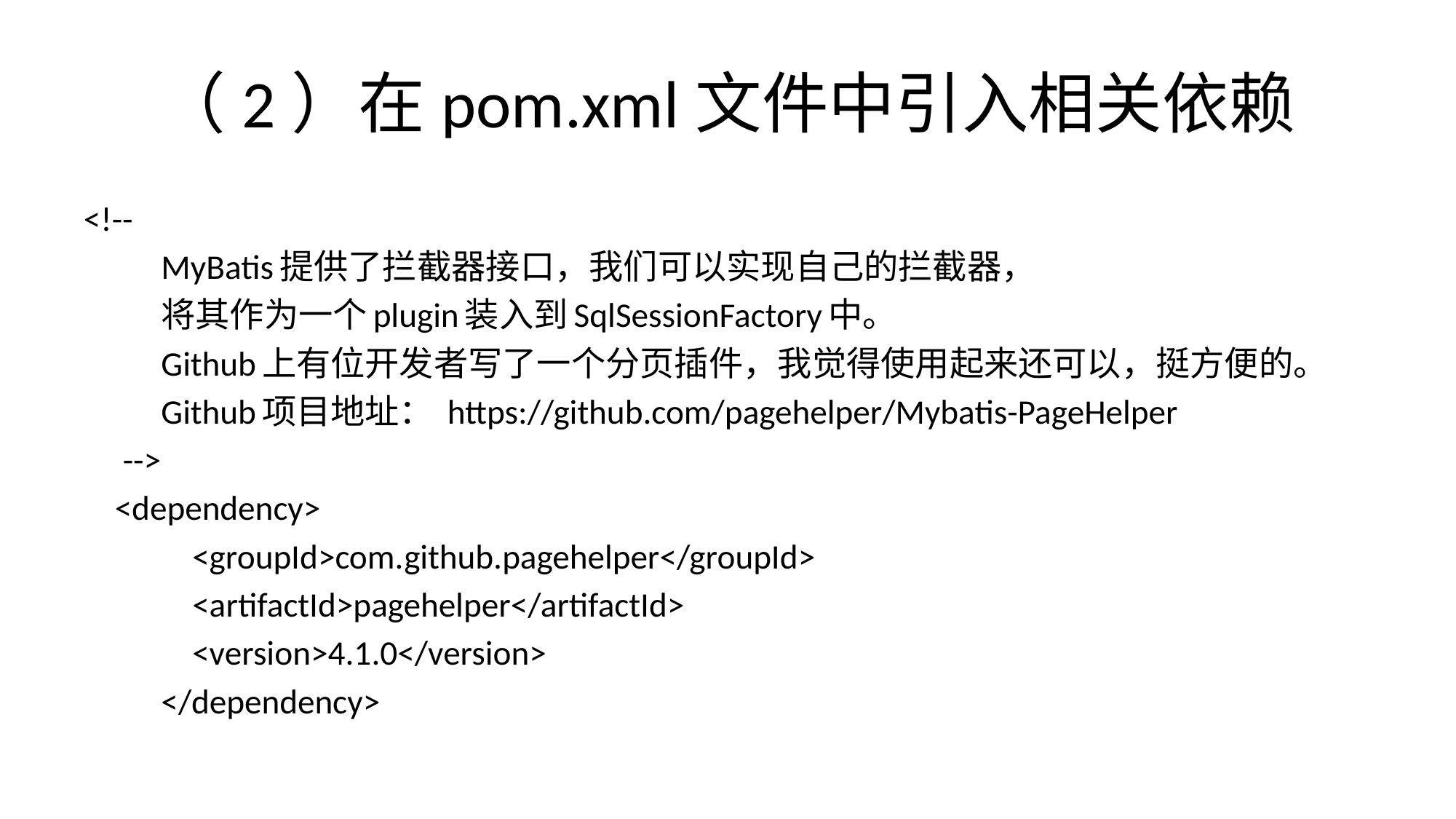

# （2）在pom.xml文件中引入相关依赖
<!--
    	MyBatis提供了拦截器接口，我们可以实现自己的拦截器，
    	将其作为一个plugin装入到SqlSessionFactory中。
		Github上有位开发者写了一个分页插件，我觉得使用起来还可以，挺方便的。
		Github项目地址： https://github.com/pagehelper/Mybatis-PageHelper
     -->
    <dependency>
	    <groupId>com.github.pagehelper</groupId>
	    <artifactId>pagehelper</artifactId>
	    <version>4.1.0</version>
	</dependency>